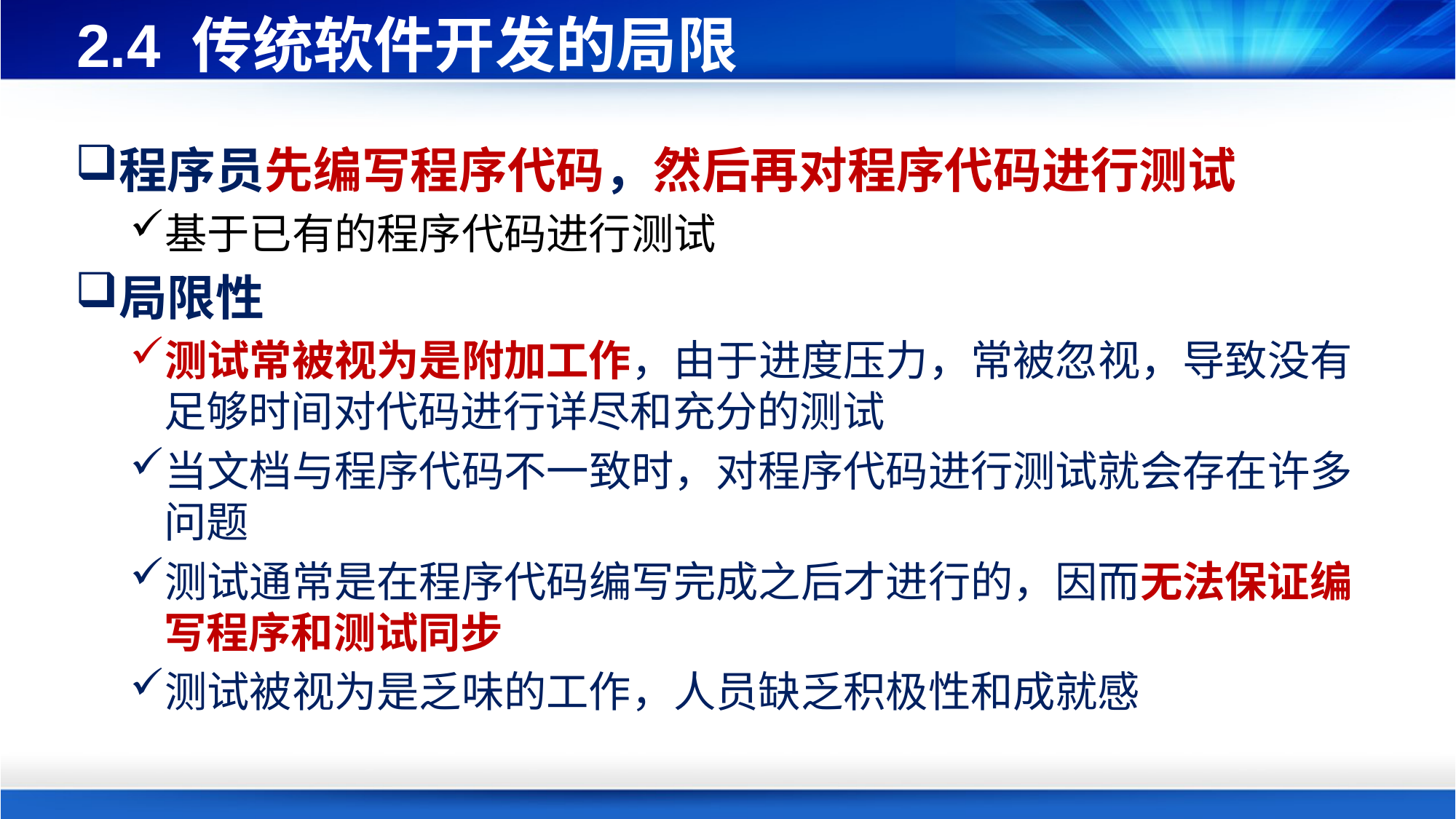

# 2.4 传统软件开发的局限
程序员先编写程序代码，然后再对程序代码进行测试
基于已有的程序代码进行测试
局限性
测试常被视为是附加工作，由于进度压力，常被忽视，导致没有足够时间对代码进行详尽和充分的测试
当文档与程序代码不一致时，对程序代码进行测试就会存在许多问题
测试通常是在程序代码编写完成之后才进行的，因而无法保证编写程序和测试同步
测试被视为是乏味的工作，人员缺乏积极性和成就感